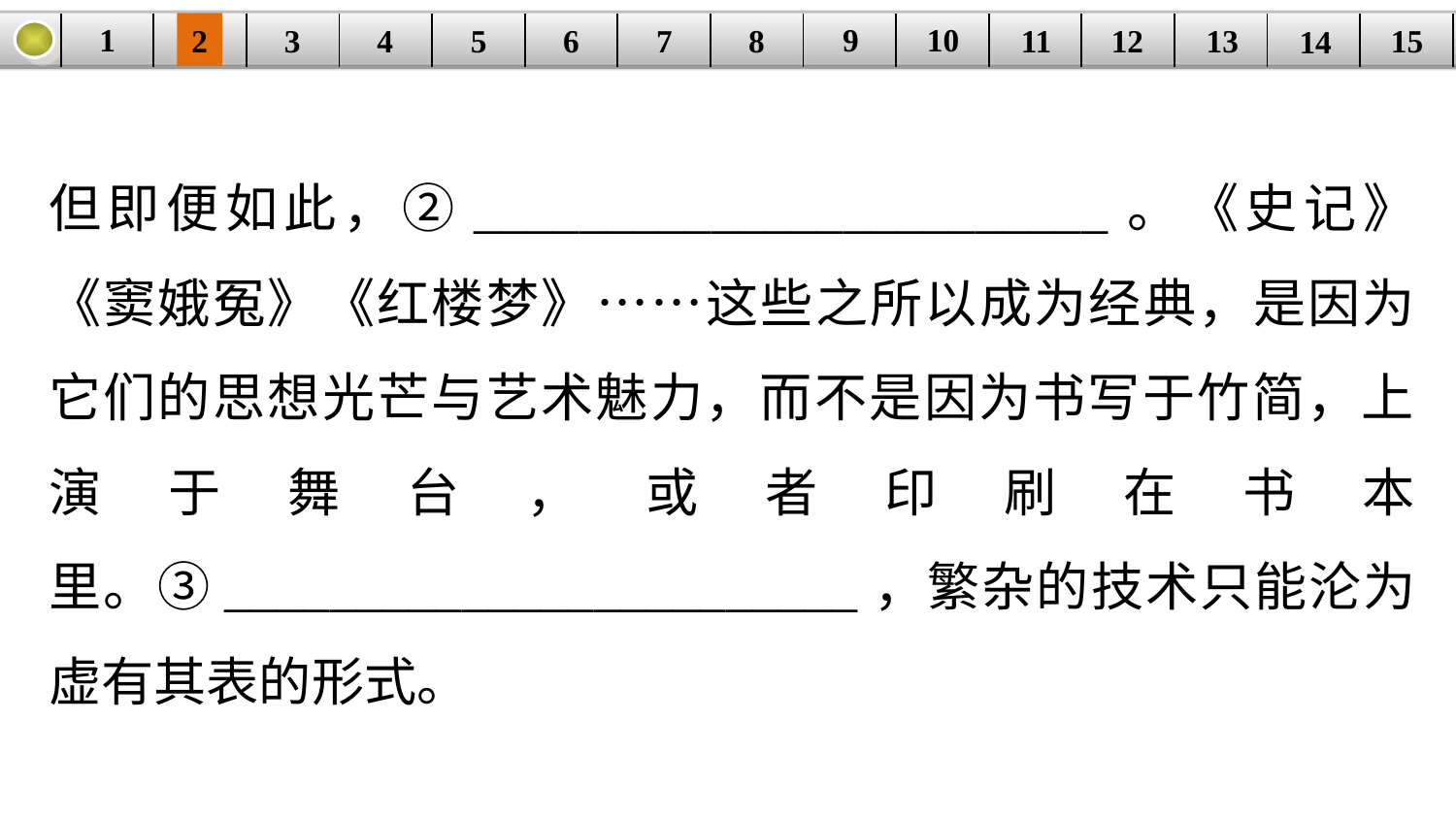

9
10
1
3
4
5
6
8
11
2
12
15
|  |  |  |  |  |  |  |  |  |  |  |  |  |  |  |
| --- | --- | --- | --- | --- | --- | --- | --- | --- | --- | --- | --- | --- | --- | --- |
7
13
14

但即便如此，②________________________。《史记》《窦娥冤》《红楼梦》……这些之所以成为经典，是因为它们的思想光芒与艺术魅力，而不是因为书写于竹简，上演于舞台，或者印刷在书本里。③________________________，繁杂的技术只能沦为虚有其表的形式。